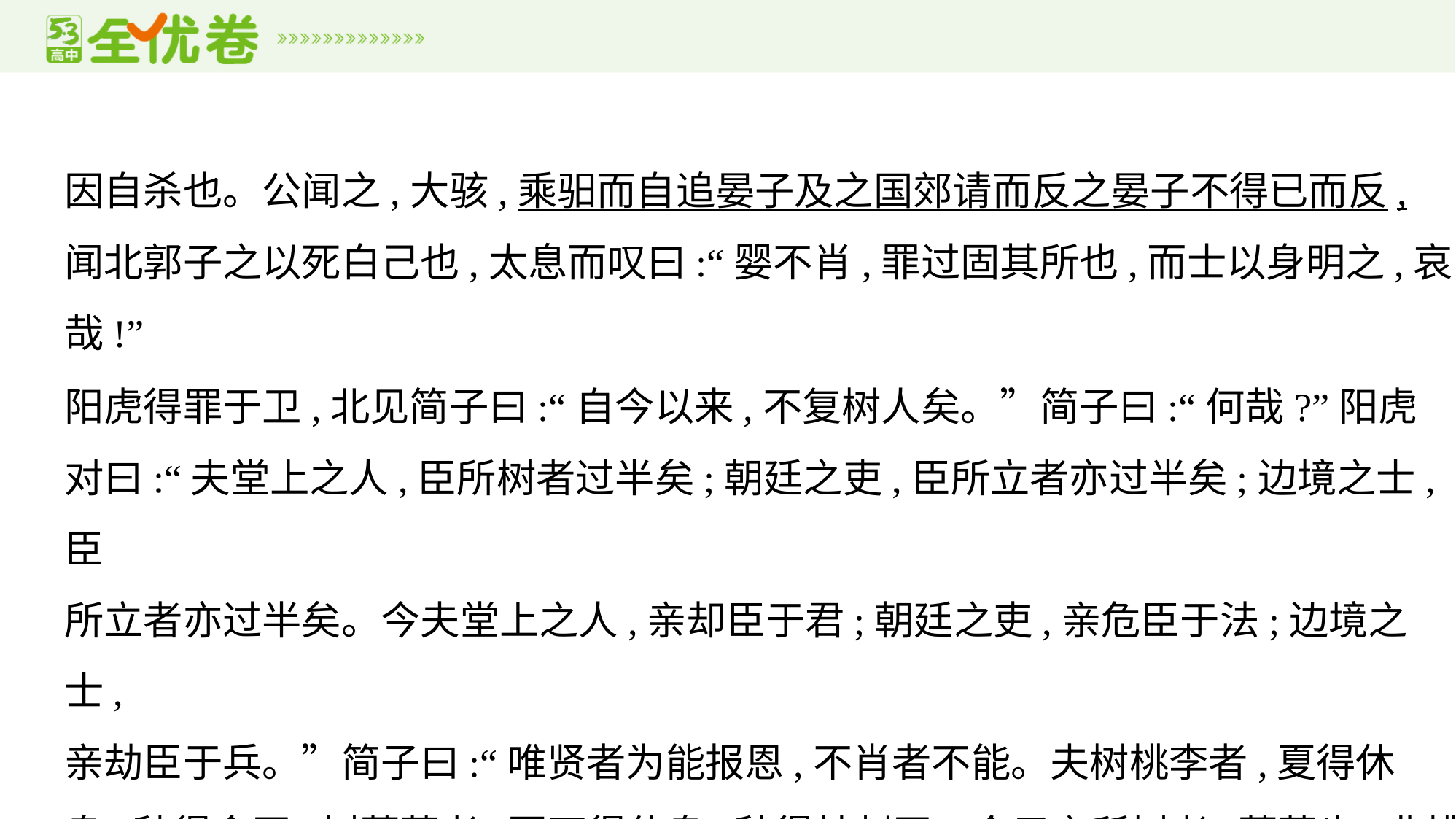

因自杀也。公闻之,大骇,乘驲而自追晏子及之国郊请而反之晏子不得已而反,
闻北郭子之以死白己也,太息而叹曰:“婴不肖,罪过固其所也,而士以身明之,哀
哉!”
阳虎得罪于卫,北见简子曰:“自今以来,不复树人矣。”简子曰:“何哉?”阳虎
对曰:“夫堂上之人,臣所树者过半矣;朝廷之吏,臣所立者亦过半矣;边境之士,臣
所立者亦过半矣。今夫堂上之人,亲却臣于君;朝廷之吏,亲危臣于法;边境之士,
亲劫臣于兵。”简子曰:“唯贤者为能报恩,不肖者不能。夫树桃李者,夏得休
息,秋得食焉;树蒺藜者,夏不得休息,秋得其刺焉。今子之所树者,蒺藜也,非桃李